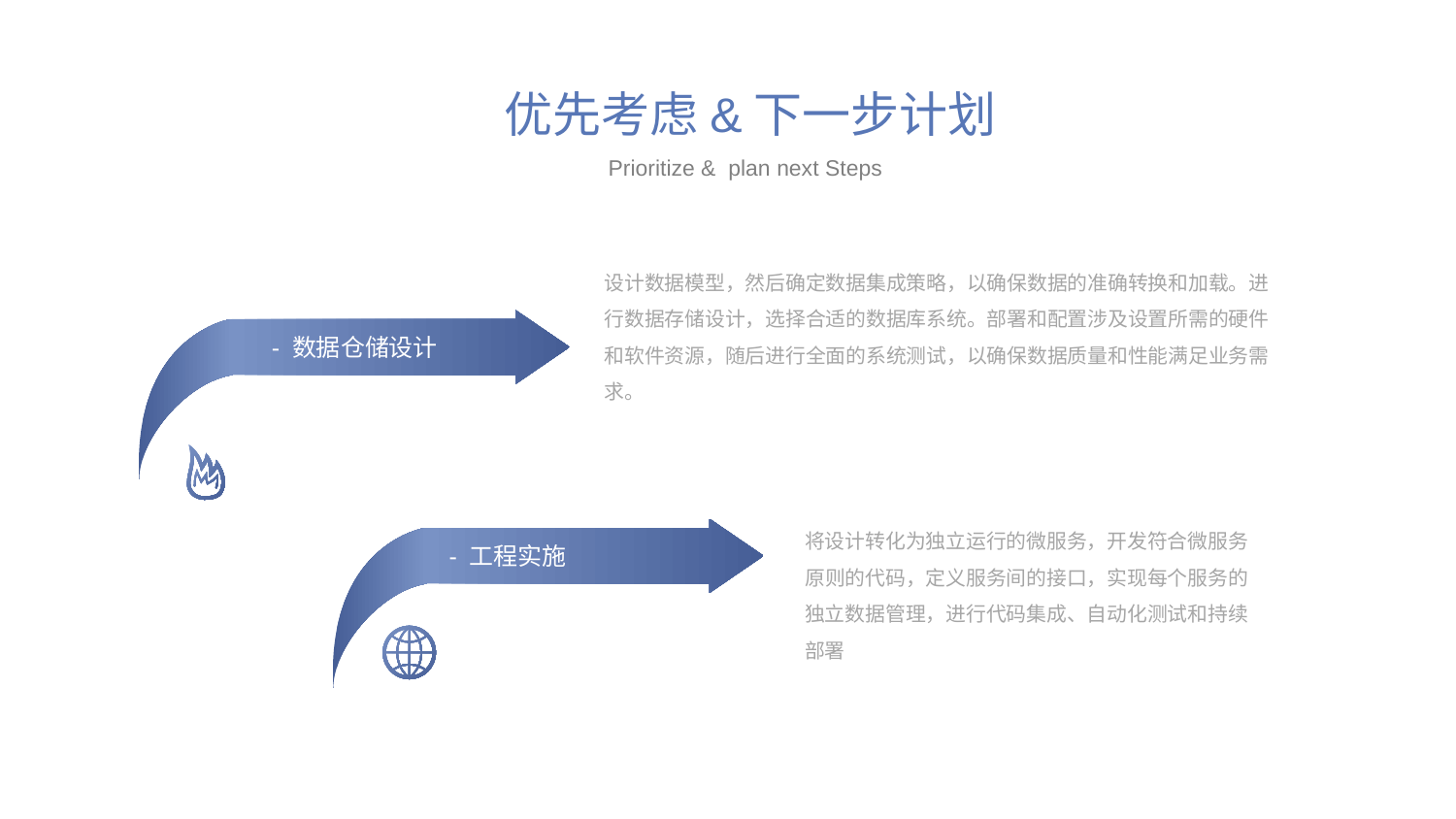

优先考虑&下一步计划
Prioritize &  plan next Steps
设计数据模型，然后确定数据集成策略，以确保数据的准确转换和加载。进行数据存储设计，选择合适的数据库系统。部署和配置涉及设置所需的硬件和软件资源，随后进行全面的系统测试，以确保数据质量和性能满足业务需求。

- 数据仓储设计

将设计转化为独立运行的微服务，开发符合微服务原则的代码，定义服务间的接口，实现每个服务的独立数据管理，进行代码集成、自动化测试和持续部署

- 工程实施